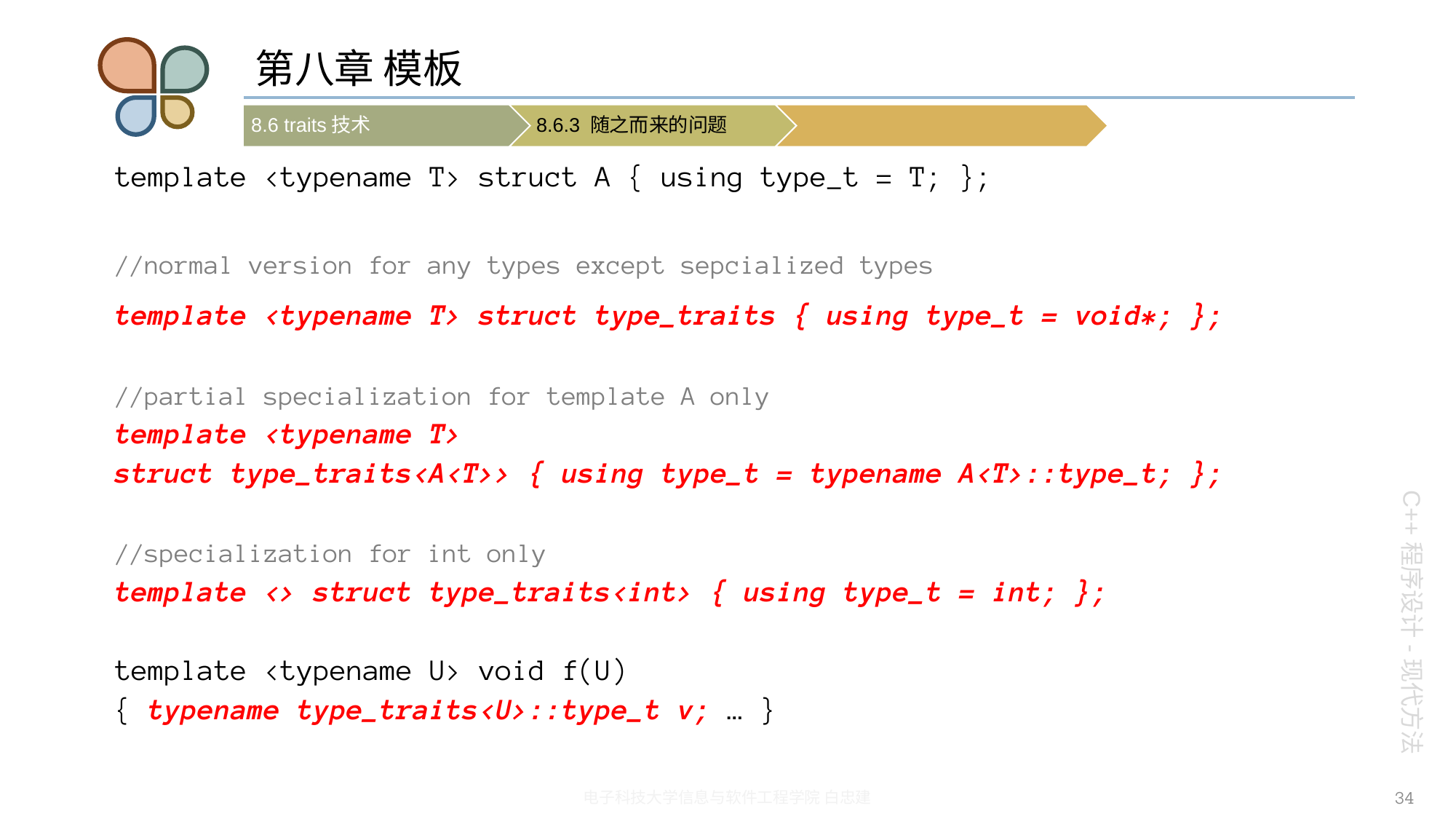

# 第八章 模板
8.6 traits技术
8.6.3 随之而来的问题

template <typename T> struct A { using type_t = T; };

//normal version for any types except sepcialized types
template <typename T> struct type_traits { using type_t = void*; };

//partial specialization for template A only
template <typename T>
struct type_traits<A<T>> { using type_t = typename A<T>::type_t; };

//specialization for int only
template <> struct type_traits<int> { using type_t = int; };

template <typename U> void f(U)
{ typename type_traits<U>::type_t v; … }

34